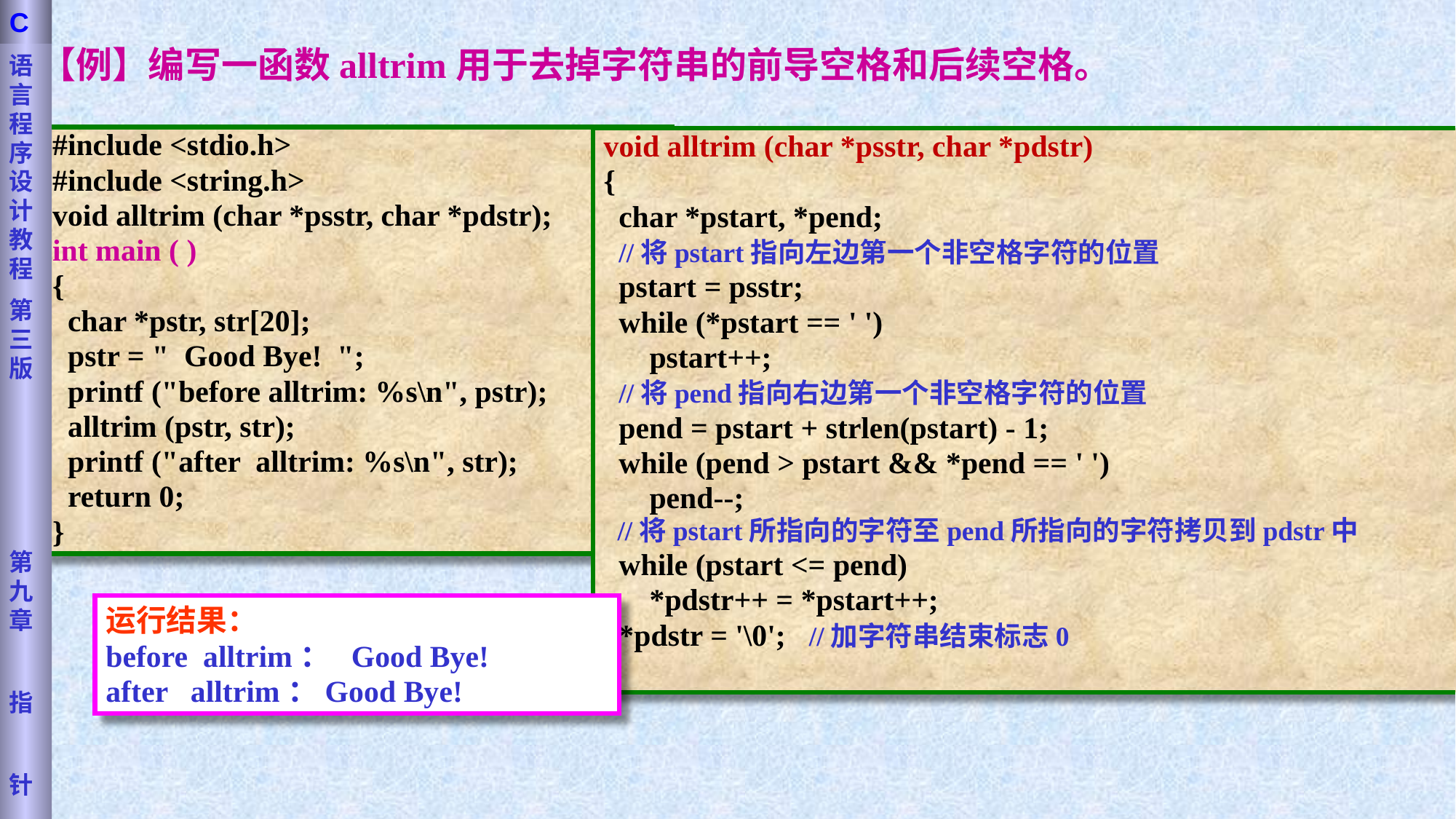

语言程序设计教程
第三版

第九章

指

针
C
【例】编写一函数alltrim用于去掉字符串的前导空格和后续空格。
#include <stdio.h>
#include <string.h>
void alltrim (char *psstr, char *pdstr);
int main ( )
{
  char *pstr, str[20];
  pstr = "  Good Bye!  ";
  printf ("before alltrim: %s\n", pstr);
  alltrim (pstr, str);
  printf ("after  alltrim: %s\n", str);
  return 0;
}
void alltrim (char *psstr, char *pdstr)
{
  char *pstart, *pend;
  //将pstart指向左边第一个非空格字符的位置
  pstart = psstr;
  while (*pstart == ' ')
      pstart++;
  //将pend指向右边第一个非空格字符的位置
  pend = pstart + strlen(pstart) - 1;
  while (pend > pstart && *pend == ' ')
      pend--;
  //将pstart所指向的字符至pend所指向的字符拷贝到pdstr中
  while (pstart <= pend)
      *pdstr++ = *pstart++;
  *pdstr = '\0';   //加字符串结束标志0
}
运行结果：
before  alltrim：  Good Bye!
after   alltrim：Good Bye!